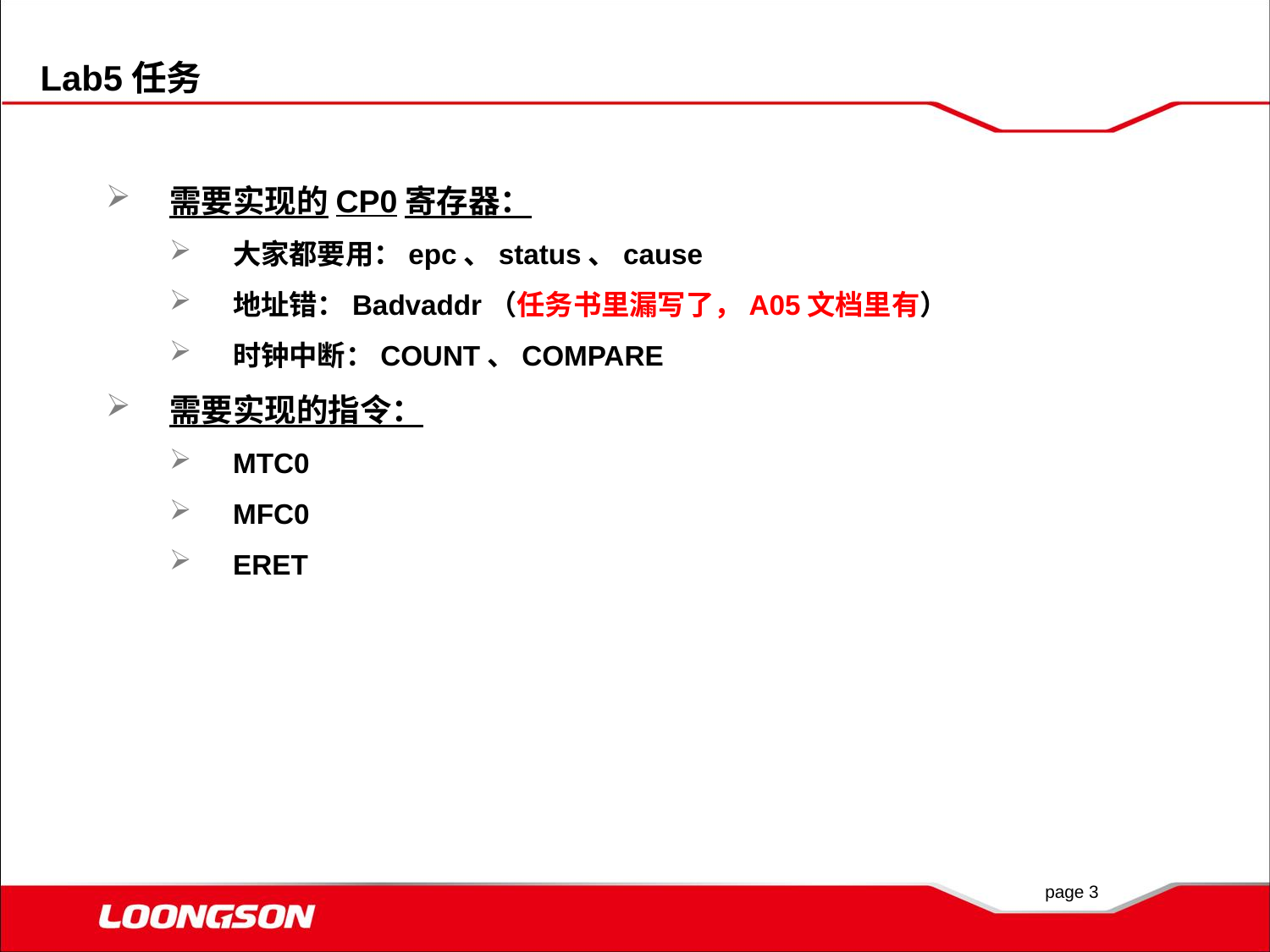

Lab5任务
需要实现的CP0寄存器：
大家都要用：epc、status、cause
地址错：Badvaddr（任务书里漏写了，A05文档里有）
时钟中断：COUNT、COMPARE
需要实现的指令：
MTC0
MFC0
ERET
page 3